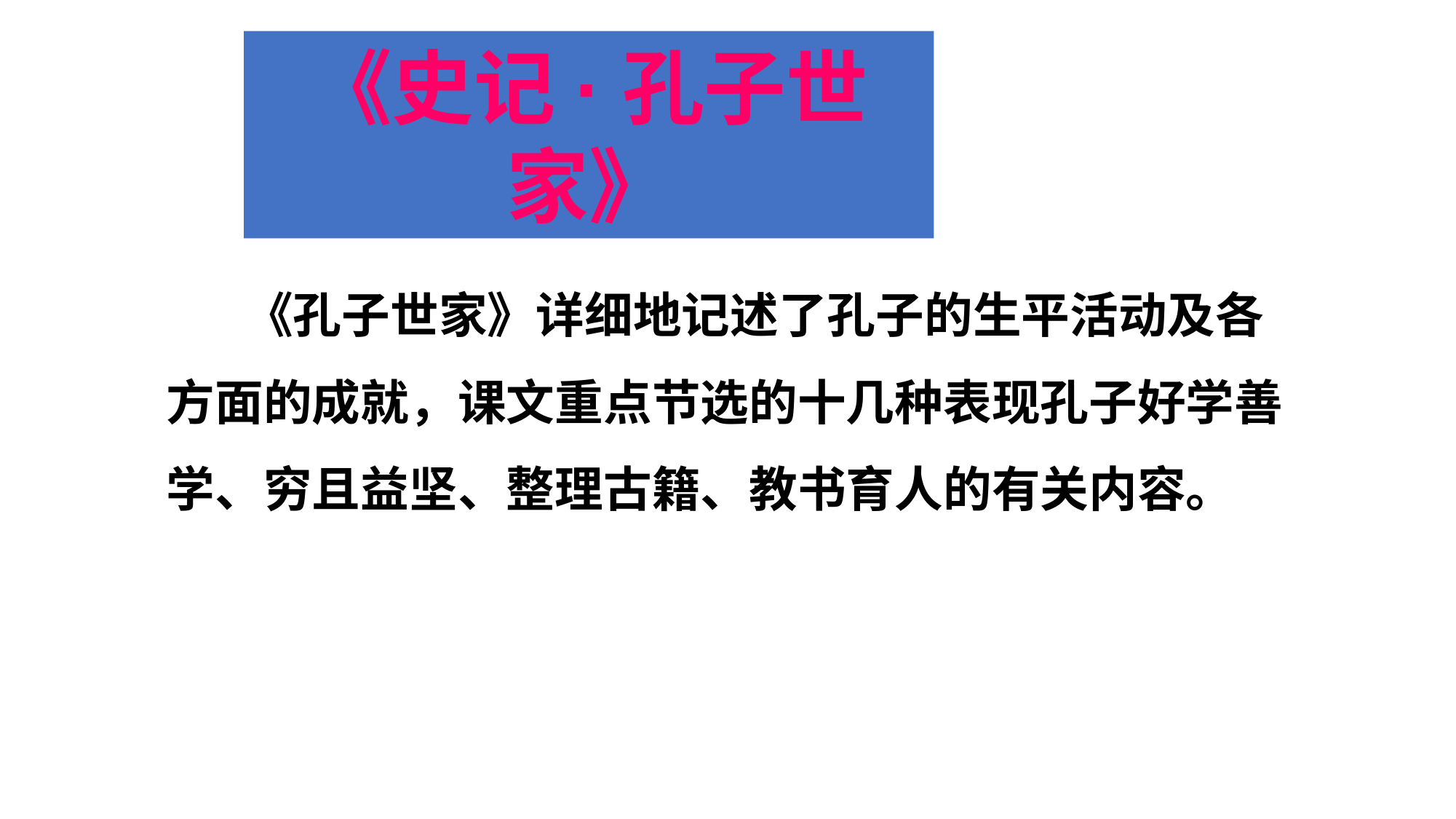

《史记·孔子世家》
      《孔子世家》详细地记述了孔子的生平活动及各方面的成就，课文重点节选的十几种表现孔子好学善学、穷且益坚、整理古籍、教书育人的有关内容。